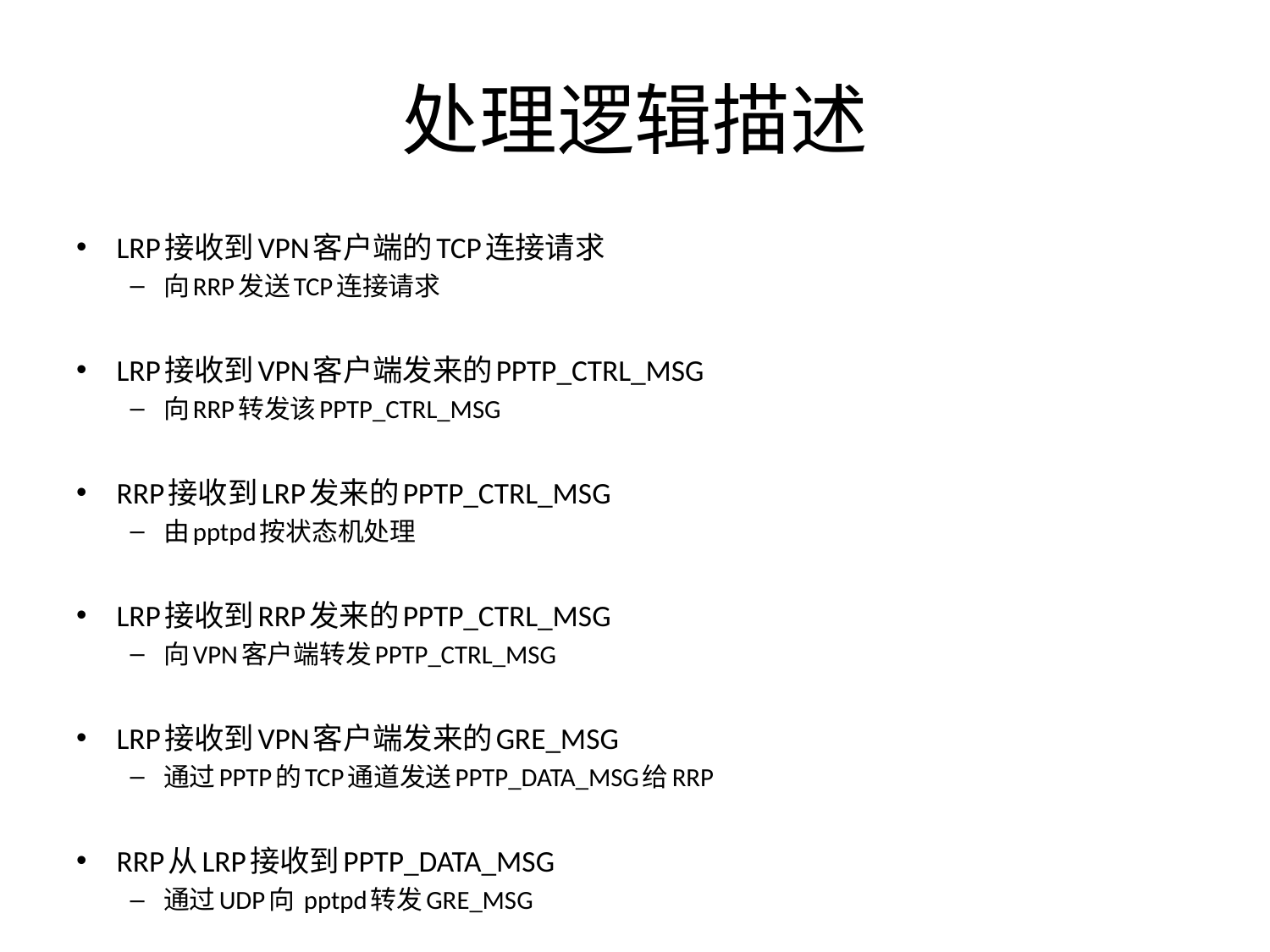

# 处理逻辑描述
LRP接收到VPN客户端的TCP连接请求
向RRP发送TCP连接请求

LRP接收到VPN客户端发来的PPTP_CTRL_MSG
向RRP转发该PPTP_CTRL_MSG

RRP接收到LRP发来的PPTP_CTRL_MSG
由pptpd按状态机处理

LRP接收到RRP发来的PPTP_CTRL_MSG
向VPN客户端转发PPTP_CTRL_MSG

LRP接收到VPN客户端发来的GRE_MSG
通过PPTP的TCP通道发送PPTP_DATA_MSG给RRP

RRP从LRP接收到PPTP_DATA_MSG
通过UDP向 pptpd转发GRE_MSG